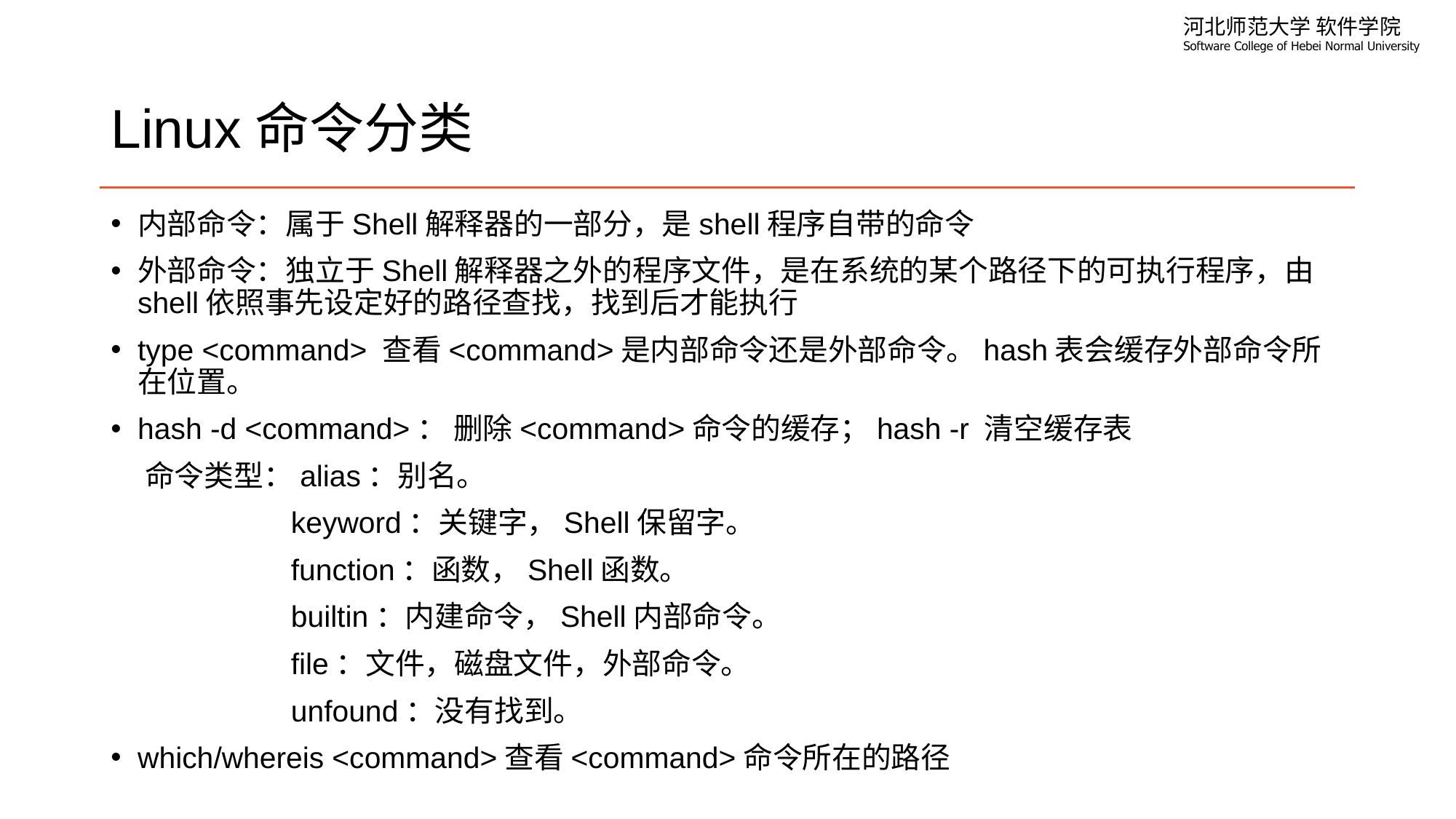

# Linux命令分类
内部命令：属于Shell解释器的一部分，是shell程序自带的命令
外部命令：独立于Shell解释器之外的程序文件，是在系统的某个路径下的可执行程序，由shell依照事先设定好的路径查找，找到后才能执行
type <command> 查看<command>是内部命令还是外部命令。hash表会缓存外部命令所在位置。
hash -d <command>： 删除<command>命令的缓存；hash -r 清空缓存表
    命令类型：alias：别名。
                      keyword：关键字，Shell保留字。
                      function：函数，Shell函数。
                      builtin：内建命令，Shell内部命令。
                      file：文件，磁盘文件，外部命令。
                      unfound：没有找到。
which/whereis <command>查看<command>命令所在的路径